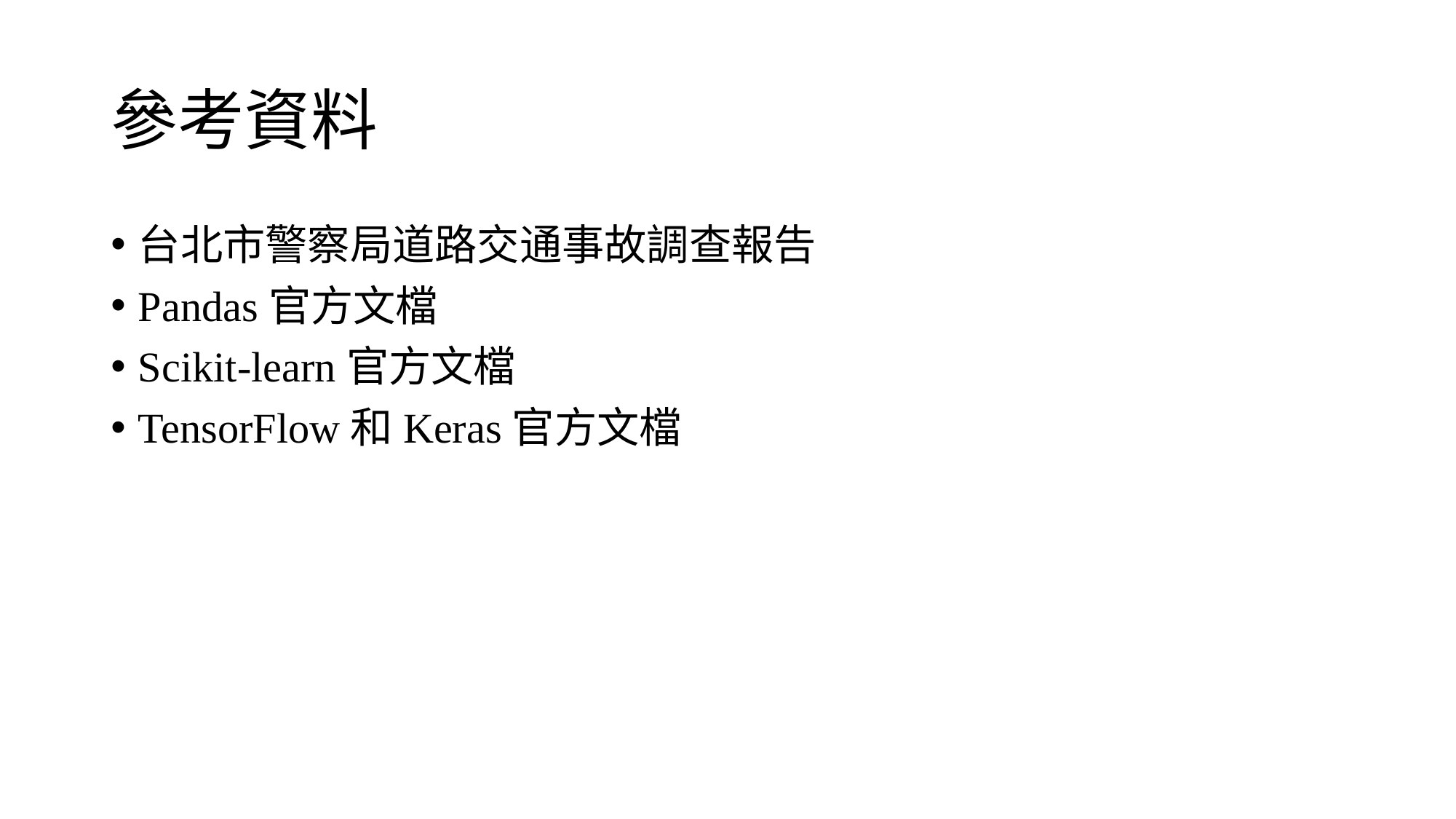

# 參考資料
台北市警察局道路交通事故調查報告
Pandas官方文檔
Scikit-learn官方文檔
TensorFlow和Keras官方文檔